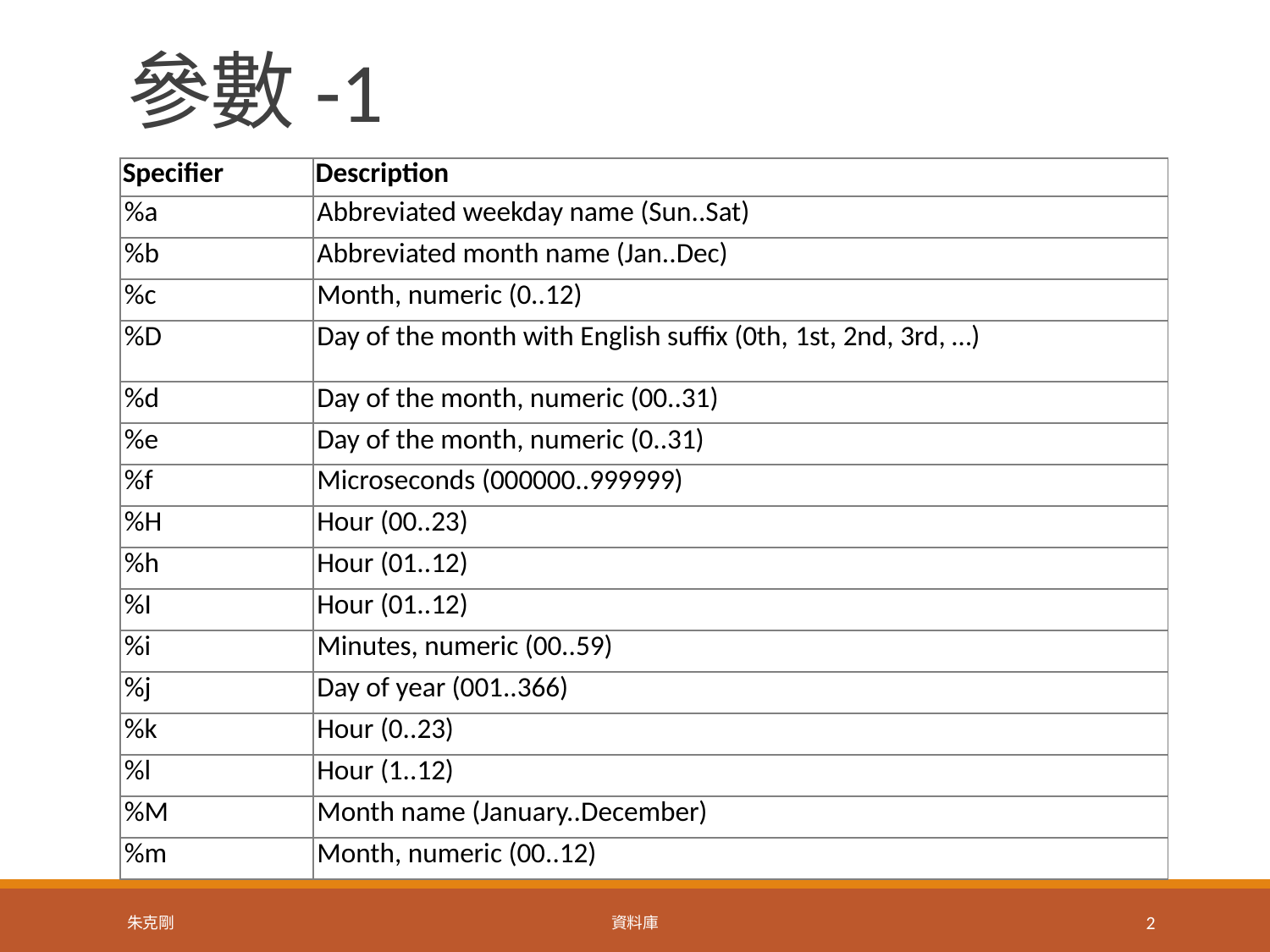

# 參數-1
| Specifier | Description |
| --- | --- |
| %a | Abbreviated weekday name (Sun..Sat) |
| %b | Abbreviated month name (Jan..Dec) |
| %c | Month, numeric (0..12) |
| %D | Day of the month with English suffix (0th, 1st, 2nd, 3rd, …) |
| %d | Day of the month, numeric (00..31) |
| %e | Day of the month, numeric (0..31) |
| %f | Microseconds (000000..999999) |
| %H | Hour (00..23) |
| %h | Hour (01..12) |
| %I | Hour (01..12) |
| %i | Minutes, numeric (00..59) |
| %j | Day of year (001..366) |
| %k | Hour (0..23) |
| %l | Hour (1..12) |
| %M | Month name (January..December) |
| %m | Month, numeric (00..12) |
朱克剛
資料庫
2